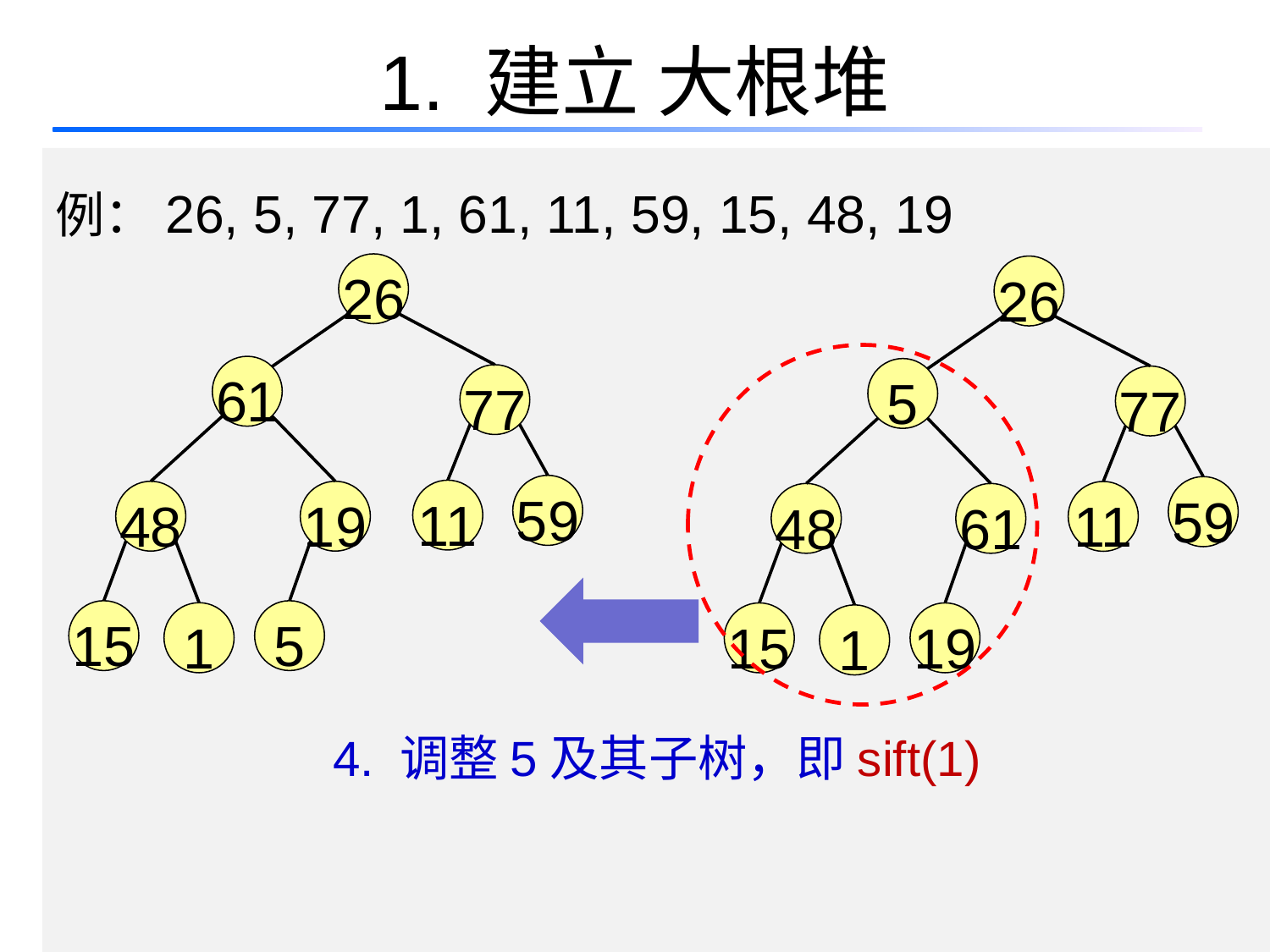

# 1. 建立 大根堆

例：26, 5, 77, 1, 61, 11, 59, 15, 48, 19
26
26

61
5
77
77
59
59
11
48
19
11
48
61

15
5
1
15
19
1
4. 调整5及其子树，即sift(1)